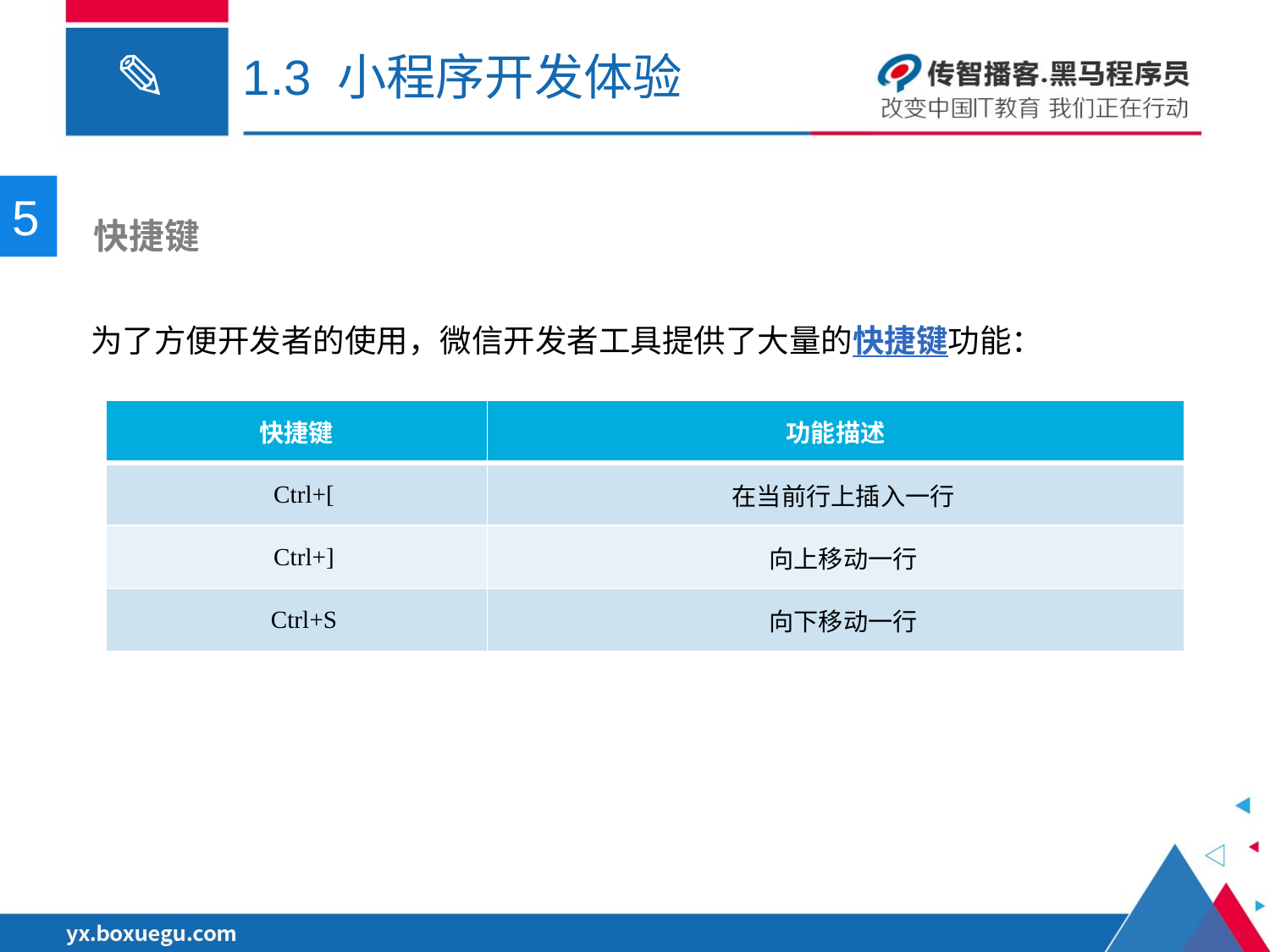

# 1.3 小程序开发体验

5
  快捷键
为了方便开发者的使用，微信开发者工具提供了大量的快捷键功能：
| 快捷键 | 功能描述 |
| --- | --- |
| Ctrl+[ | 在当前行上插入一行 |
| Ctrl+] | 向上移动一行 |
| Ctrl+S | 向下移动一行 |